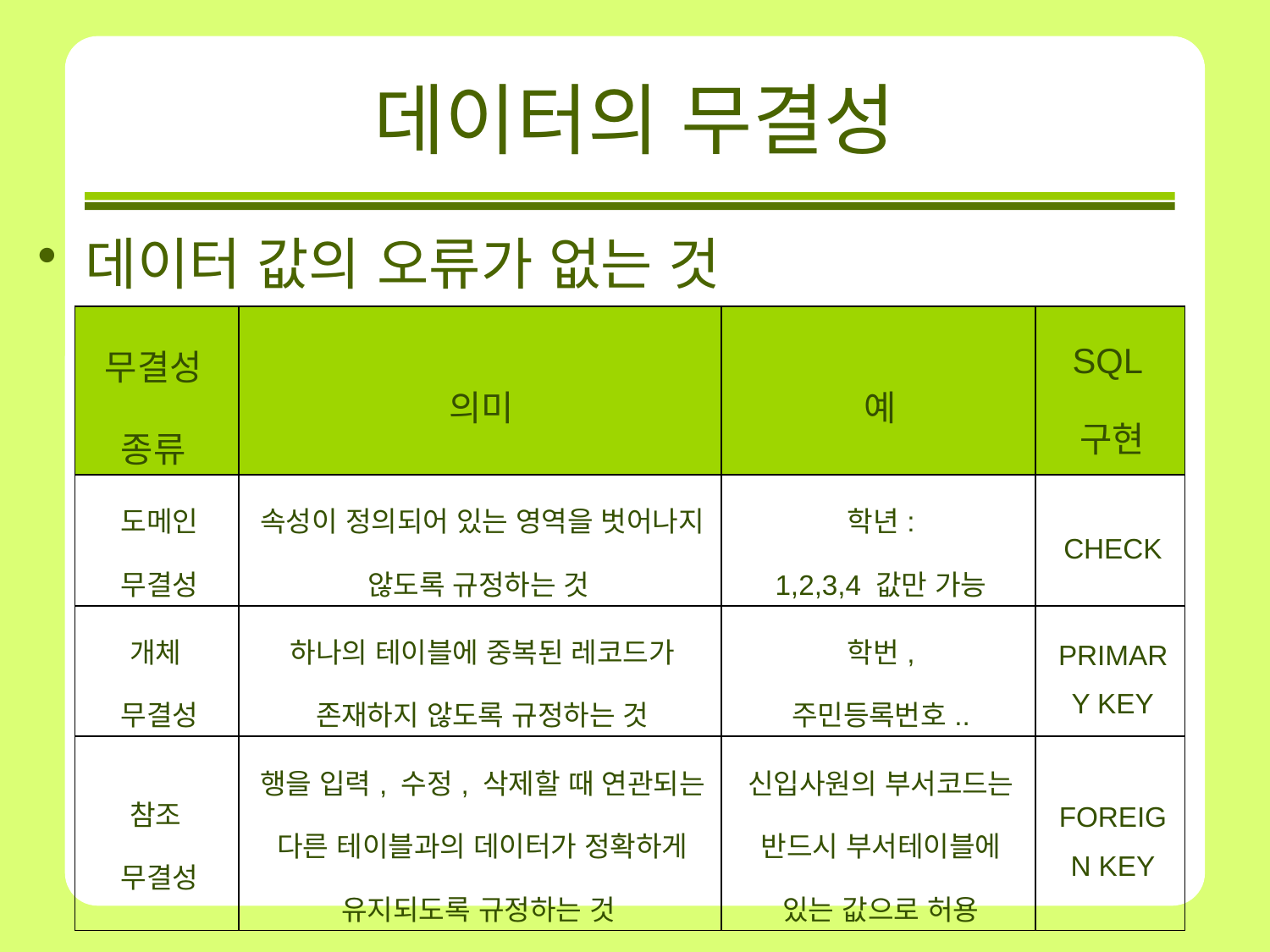

# 데이터의 무결성
데이터 값의 오류가 없는 것

| 무결성 종류 | 의미 | 예 | SQL 구현 |
| --- | --- | --- | --- |
| 도메인 무결성 | 속성이 정의되어 있는 영역을 벗어나지 않도록 규정하는 것 | 학년: 1,2,3,4 값만 가능 | CHECK |
| 개체  무결성 | 하나의 테이블에 중복된 레코드가 존재하지 않도록 규정하는 것 | 학번, 주민등록번호.. | PRIMARY KEY |
| 참조  무결성 | 행을 입력, 수정, 삭제할 때 연관되는 다른 테이블과의 데이터가 정확하게 유지되도록 규정하는 것 | 신입사원의 부서코드는 반드시 부서테이블에 있는 값으로 허용 | FOREIGN KEY |